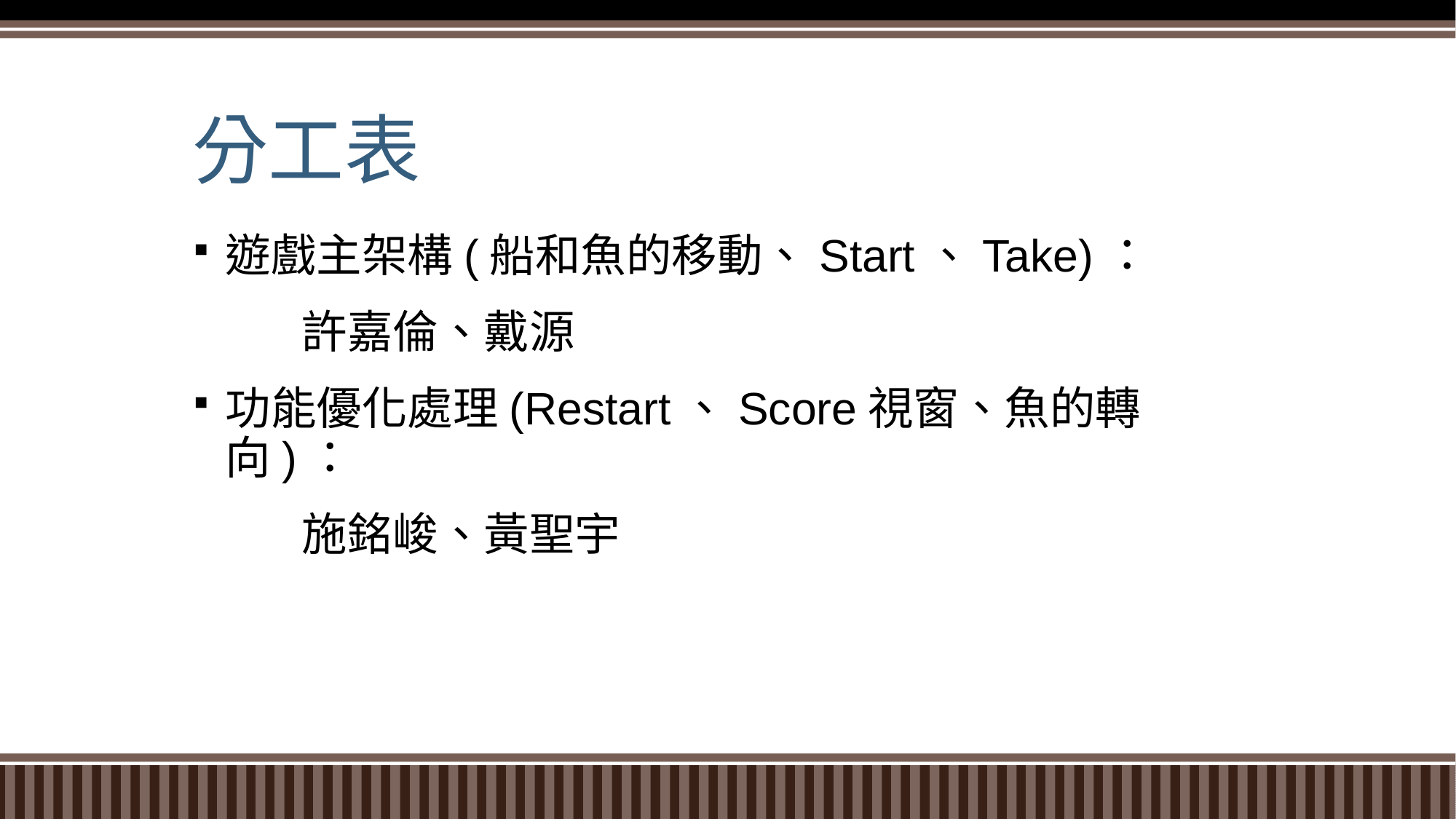

# 分工表
遊戲主架構(船和魚的移動、Start、Take)：
	許嘉倫、戴源
功能優化處理(Restart、Score視窗、魚的轉向)：
	施銘峻、黃聖宇